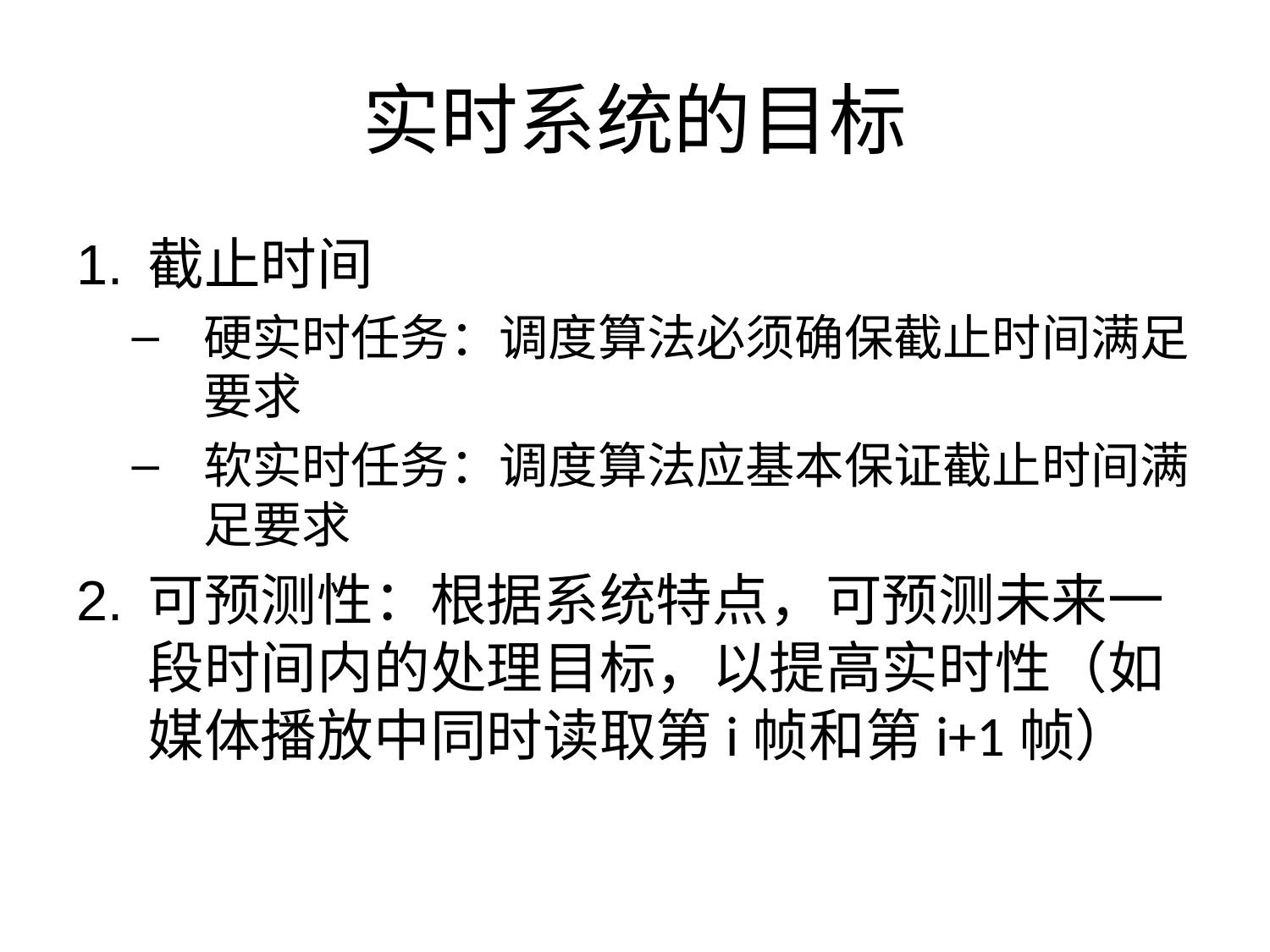

# 实时系统的目标
截止时间
硬实时任务：调度算法必须确保截止时间满足要求
软实时任务：调度算法应基本保证截止时间满足要求
可预测性：根据系统特点，可预测未来一段时间内的处理目标，以提高实时性（如媒体播放中同时读取第i帧和第i+1帧）